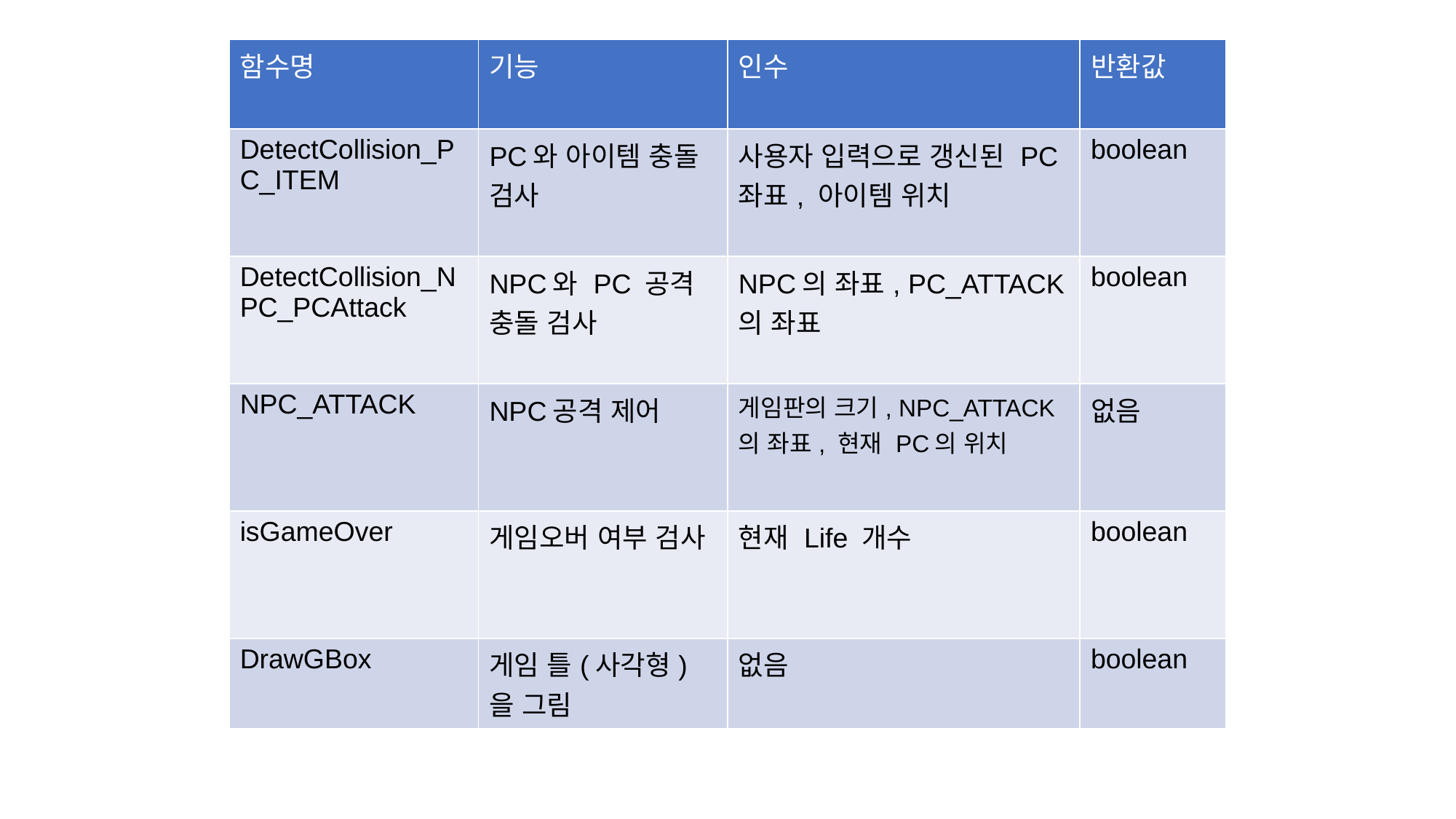

| 함수명 | 기능 | 인수 | 반환값 |
| --- | --- | --- | --- |
| DetectCollision\_PC\_ITEM | PC와 아이템 충돌 검사 | 사용자 입력으로 갱신된 PC 좌표, 아이템 위치 | boolean |
| DetectCollision\_NPC\_PCAttack | NPC와 PC 공격 충돌 검사 | NPC의 좌표, PC\_ATTACK의 좌표 | boolean |
| NPC\_ATTACK | NPC공격 제어 | 게임판의 크기, NPC\_ATTACK의 좌표, 현재 PC의 위치 | 없음 |
| isGameOver | 게임오버 여부 검사 | 현재 Life 개수 | boolean |
| DrawGBox | 게임 틀(사각형)을 그림 | 없음 | boolean |